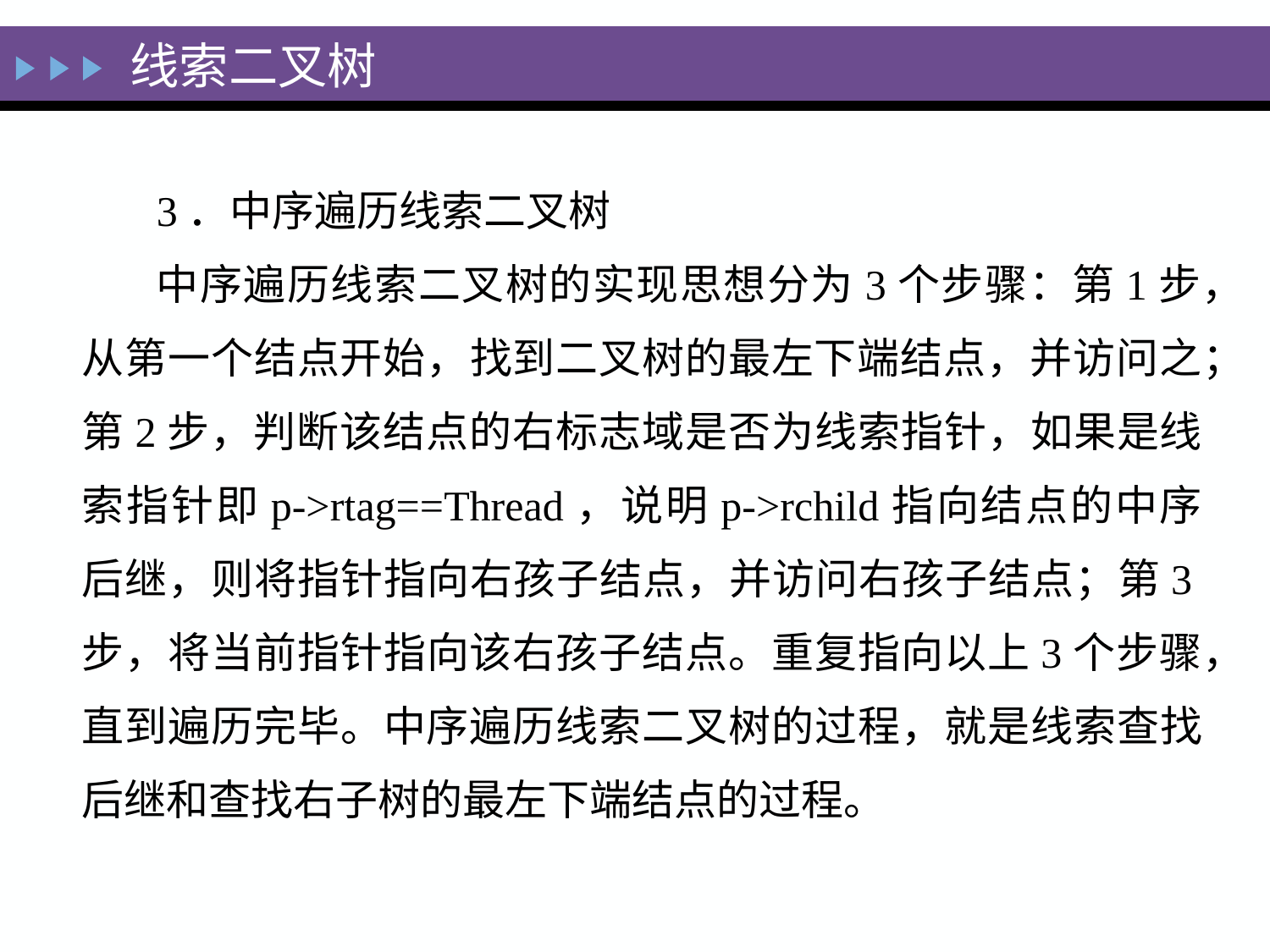

# 线索二叉树
3．中序遍历线索二叉树
中序遍历线索二叉树的实现思想分为3个步骤：第1步，从第一个结点开始，找到二叉树的最左下端结点，并访问之；第2步，判断该结点的右标志域是否为线索指针，如果是线索指针即p->rtag==Thread，说明p->rchild指向结点的中序后继，则将指针指向右孩子结点，并访问右孩子结点；第3步，将当前指针指向该右孩子结点。重复指向以上3个步骤，直到遍历完毕。中序遍历线索二叉树的过程，就是线索查找后继和查找右子树的最左下端结点的过程。